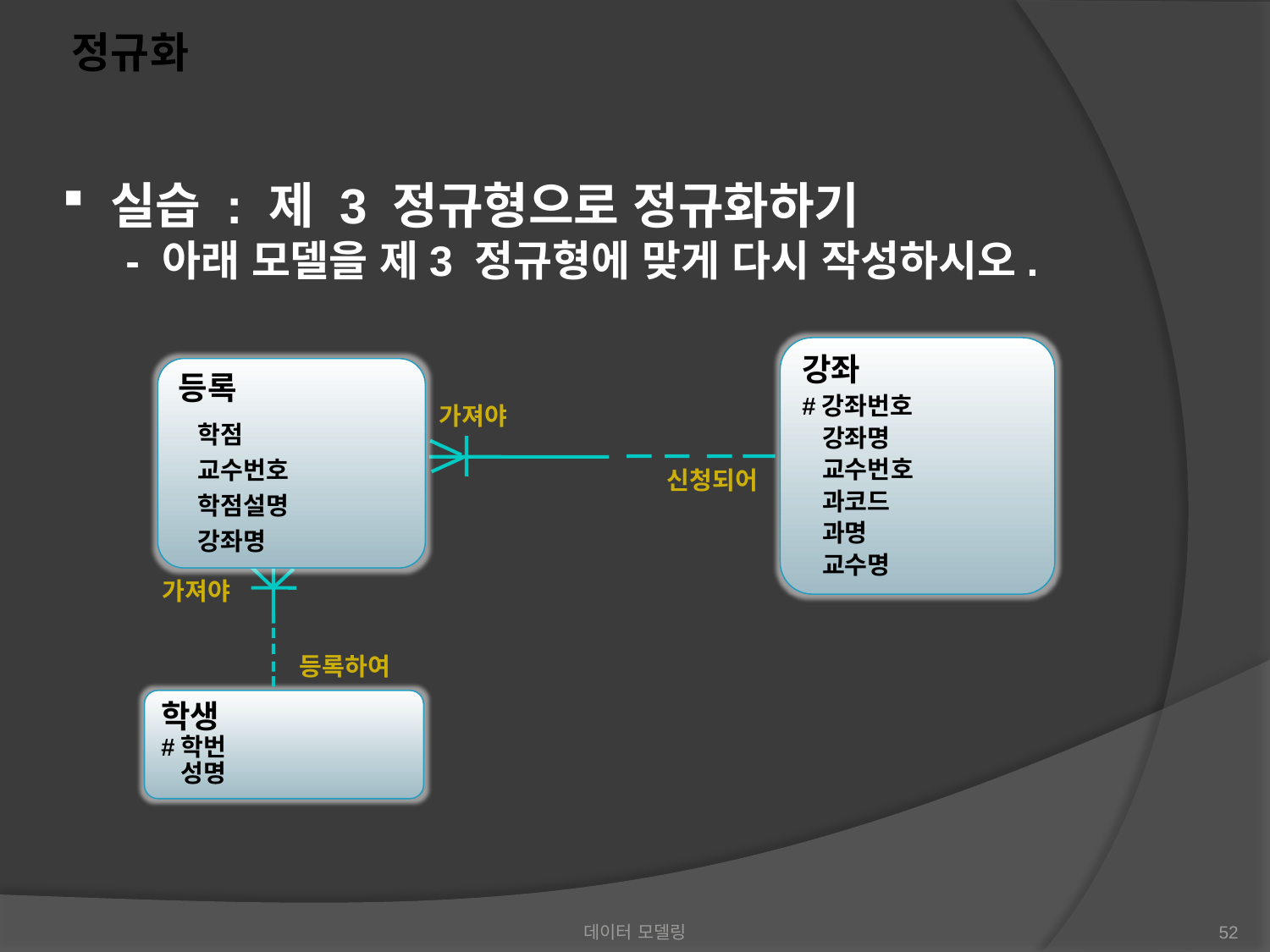

정규화
 실습 : 제 3 정규형으로 정규화하기
- 아래 모델을 제3 정규형에 맞게 다시 작성하시오.

강좌
#강좌번호
  강좌명
  교수번호
  과코드
  과명
  교수명
등록

  학점

  교수번호

  학점설명

  강좌명
가져야

신청되어

가져야
등록하여
학생
#학번
  성명
데이터 모델링
52